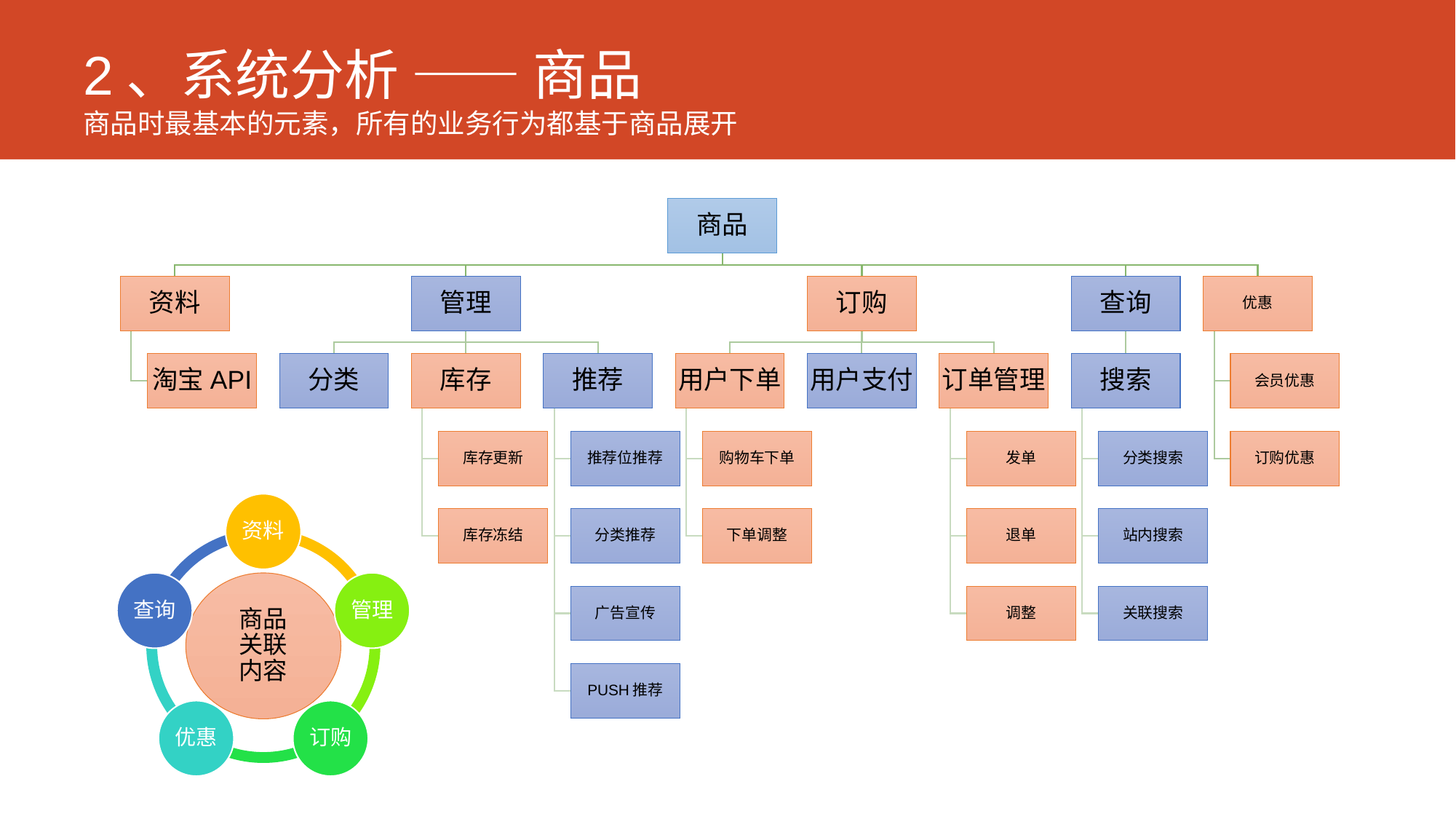

# 2、系统分析 —— 商品 商品时最基本的元素，所有的业务行为都基于商品展开
商品
资料
淘宝API
管理
分类
库存
库存更新
库存冻结
推荐
推荐位推荐
分类推荐
广告宣传
PUSH推荐
订购
用户下单
购物车下单
下单调整
用户支付
订单管理
发单
退单
调整
查询
搜索
分类搜索
站内搜索
关联搜索
优惠
会员优惠
订购优惠
商品
关联
内容
资料
管理
订购
优惠
查询